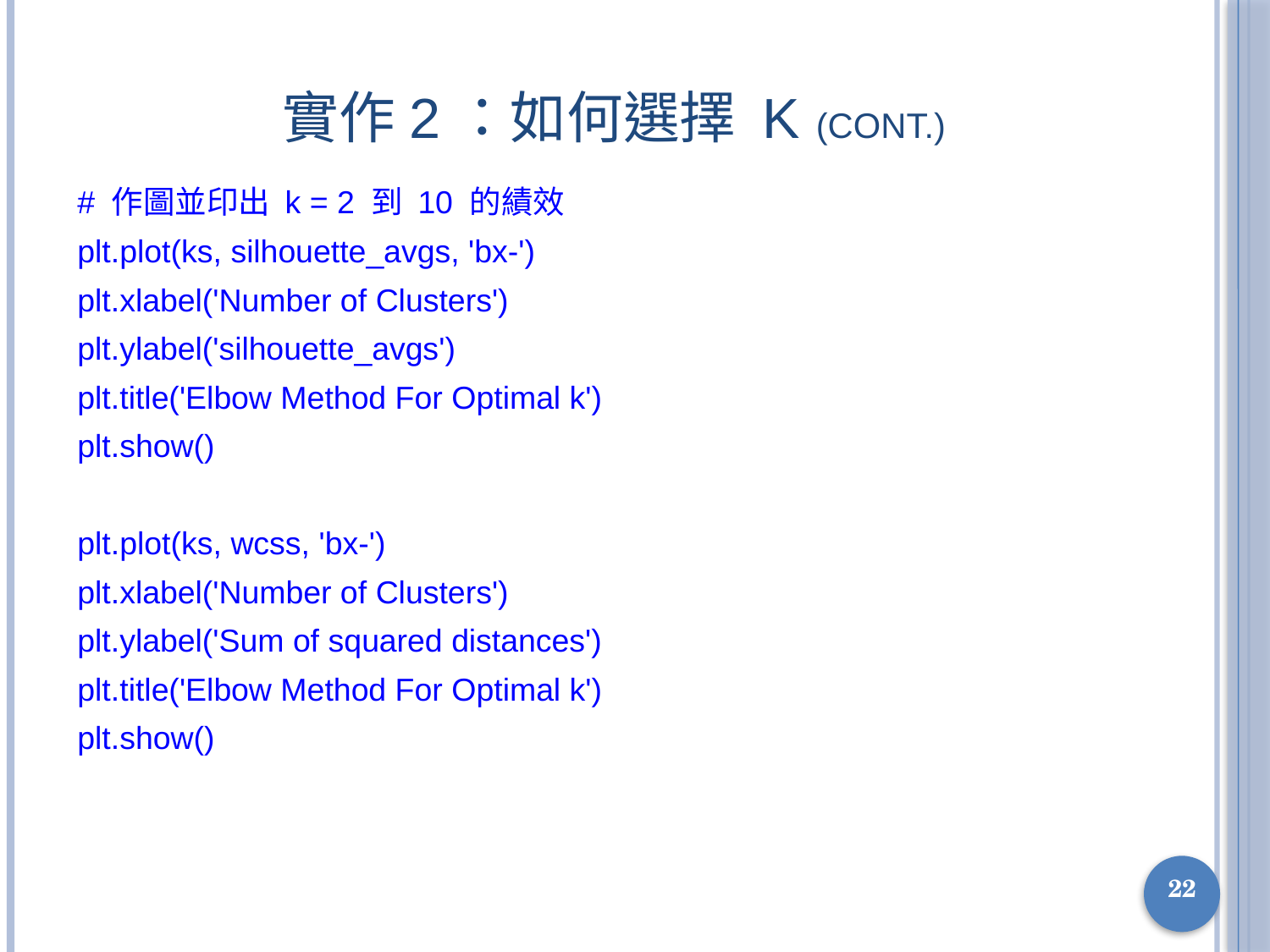

# 實作2：如何選擇 k (cont.)
# 作圖並印出 k = 2 到 10 的績效
plt.plot(ks, silhouette_avgs, 'bx-')
plt.xlabel('Number of Clusters')
plt.ylabel('silhouette_avgs')
plt.title('Elbow Method For Optimal k')
plt.show()

plt.plot(ks, wcss, 'bx-')
plt.xlabel('Number of Clusters')
plt.ylabel('Sum of squared distances')
plt.title('Elbow Method For Optimal k')
plt.show()
22